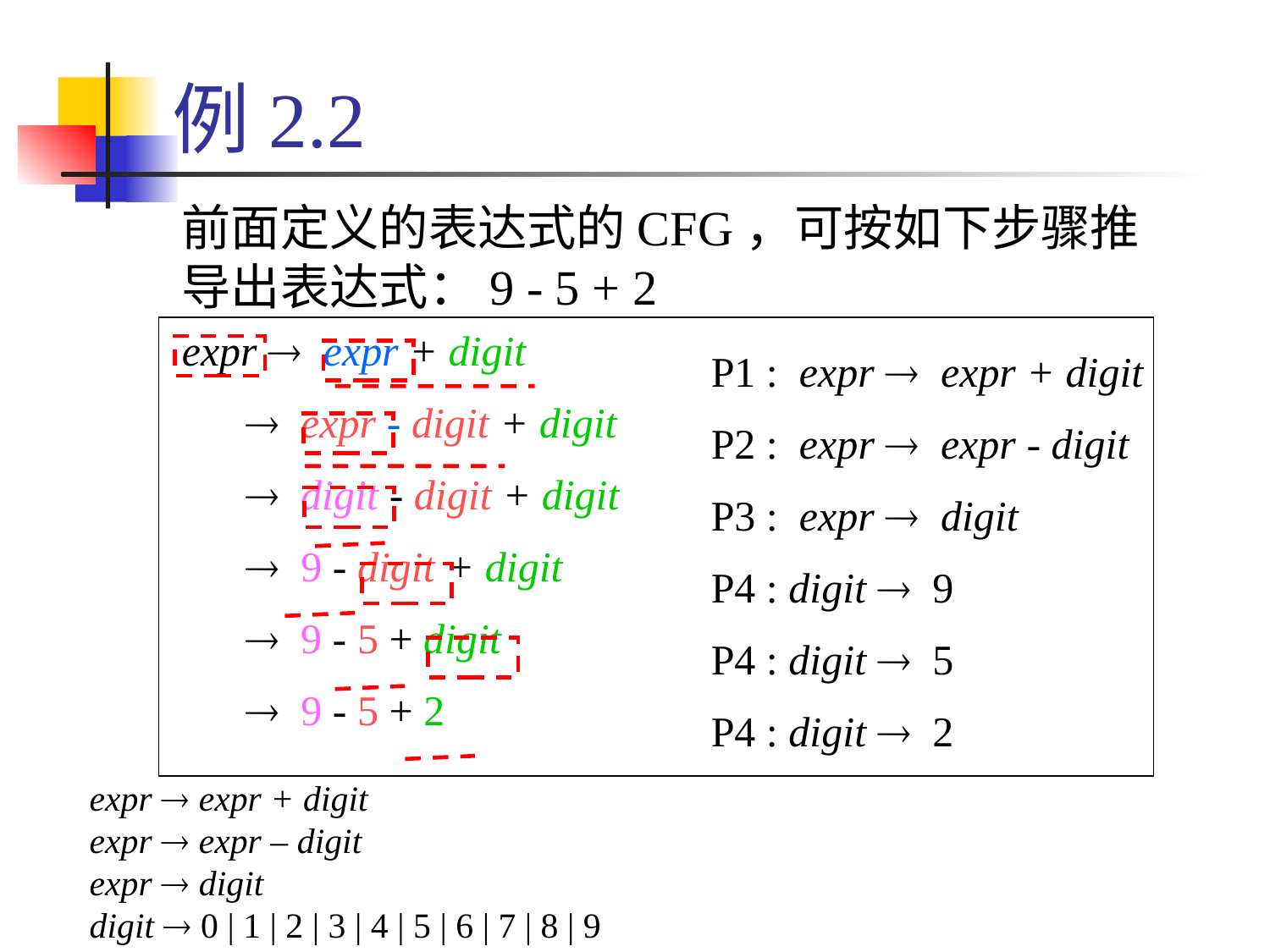

# 例2.2
前面定义的表达式的CFG，可按如下步骤推导出表达式：9 - 5 + 2
expr →  expr + digit
      →  expr - digit + digit
      →  digit - digit + digit
      →  9 - digit + digit
      →  9 - 5 + digit
      →  9 - 5 + 2

P1 :  expr →  expr + digit
P2 :  expr →  expr - digit
P3 :  expr →  digit
P4 : digit →  9
P4 : digit →  5
P4 : digit →  2

expr → expr + digit
expr → expr – digit
expr → digit
digit → 0 | 1 | 2 | 3 | 4 | 5 | 6 | 7 | 8 | 9